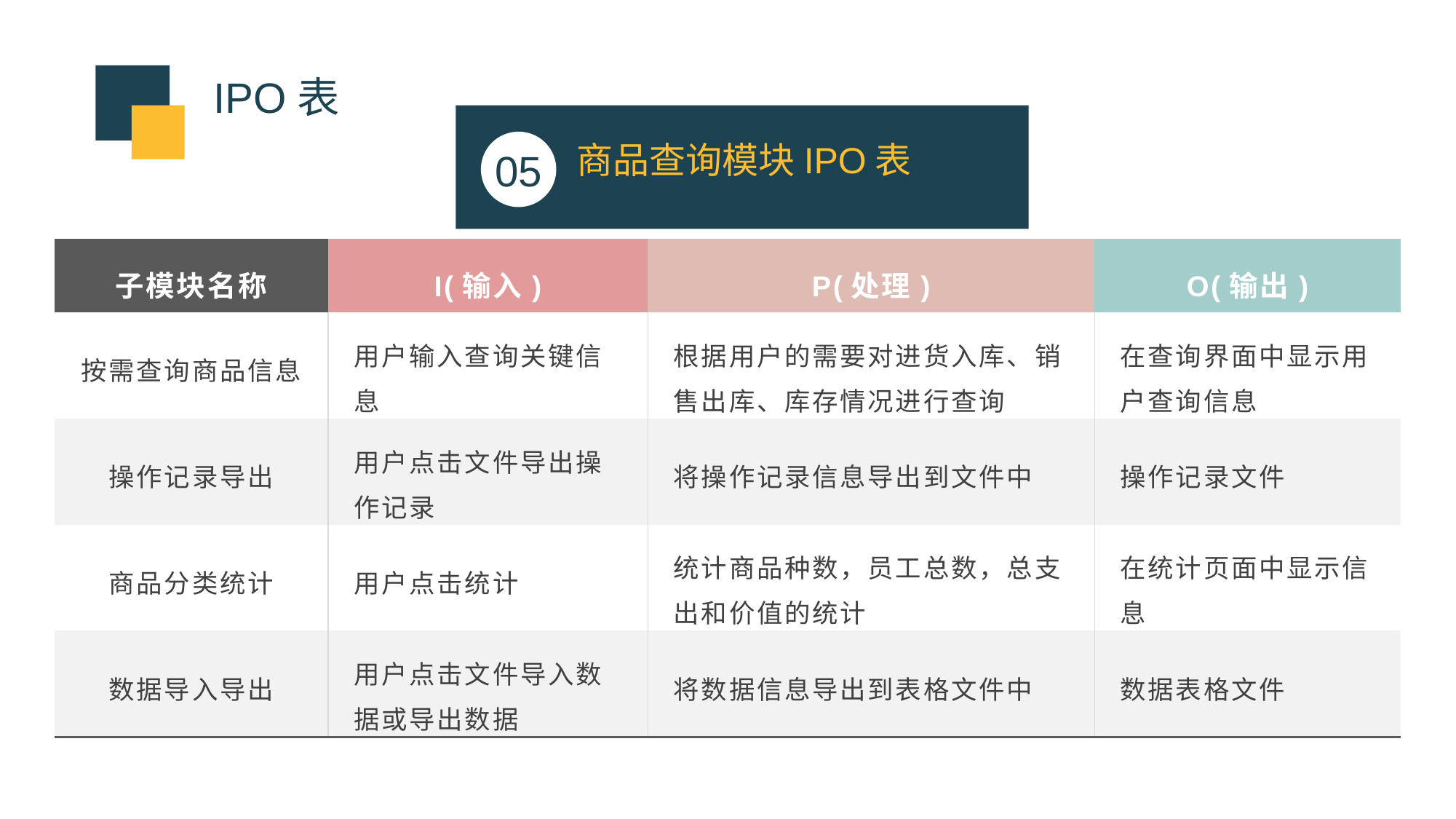

IPO表

商品查询模块IPO表
05
| 子模块名称 | I(输入) | P(处理) | O(输出) |
| --- | --- | --- | --- |
| 按需查询商品信息 | 用户输入查询关键信息 | 根据用户的需要对进货入库、销售出库、库存情况进行查询 | 在查询界面中显示用户查询信息 |
| 操作记录导出 | 用户点击文件导出操作记录 | 将操作记录信息导出到文件中 | 操作记录文件 |
| 商品分类统计 | 用户点击统计 | 统计商品种数，员工总数，总支出和价值的统计 | 在统计页面中显示信息 |
| 数据导入导出 | 用户点击文件导入数据或导出数据 | 将数据信息导出到表格文件中 | 数据表格文件 |